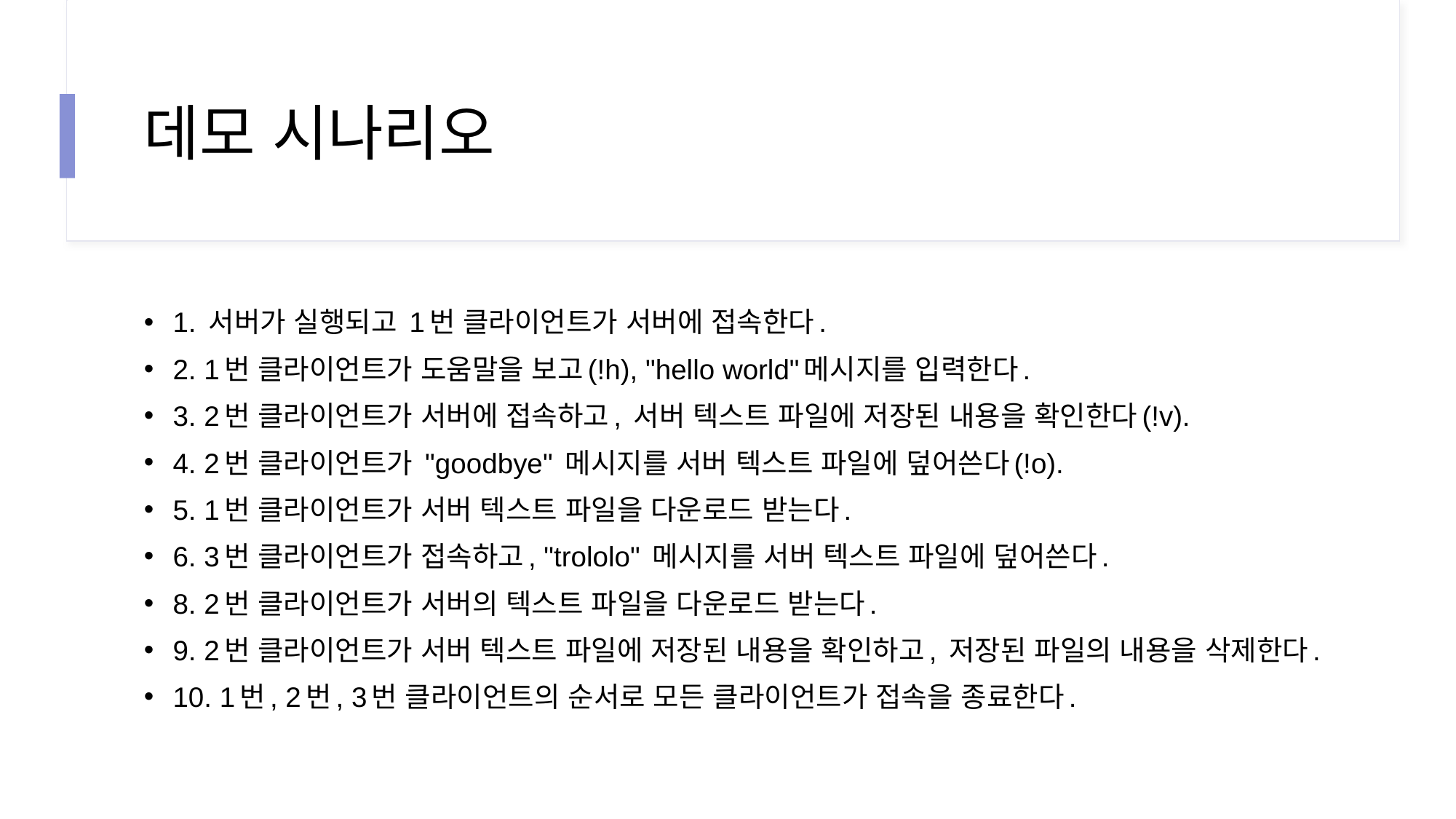

# 데모 시나리오
1. 서버가 실행되고 1번 클라이언트가 서버에 접속한다.
2. 1번 클라이언트가 도움말을 보고(!h), "hello world"메시지를 입력한다.
3. 2번 클라이언트가 서버에 접속하고, 서버 텍스트 파일에 저장된 내용을 확인한다(!v).
4. 2번 클라이언트가 "goodbye" 메시지를 서버 텍스트 파일에 덮어쓴다(!o).
5. 1번 클라이언트가 서버 텍스트 파일을 다운로드 받는다.
6. 3번 클라이언트가 접속하고, "trololo" 메시지를 서버 텍스트 파일에 덮어쓴다.
8. 2번 클라이언트가 서버의 텍스트 파일을 다운로드 받는다.
9. 2번 클라이언트가 서버 텍스트 파일에 저장된 내용을 확인하고, 저장된 파일의 내용을 삭제한다.
10. 1번, 2번, 3번 클라이언트의 순서로 모든 클라이언트가 접속을 종료한다.